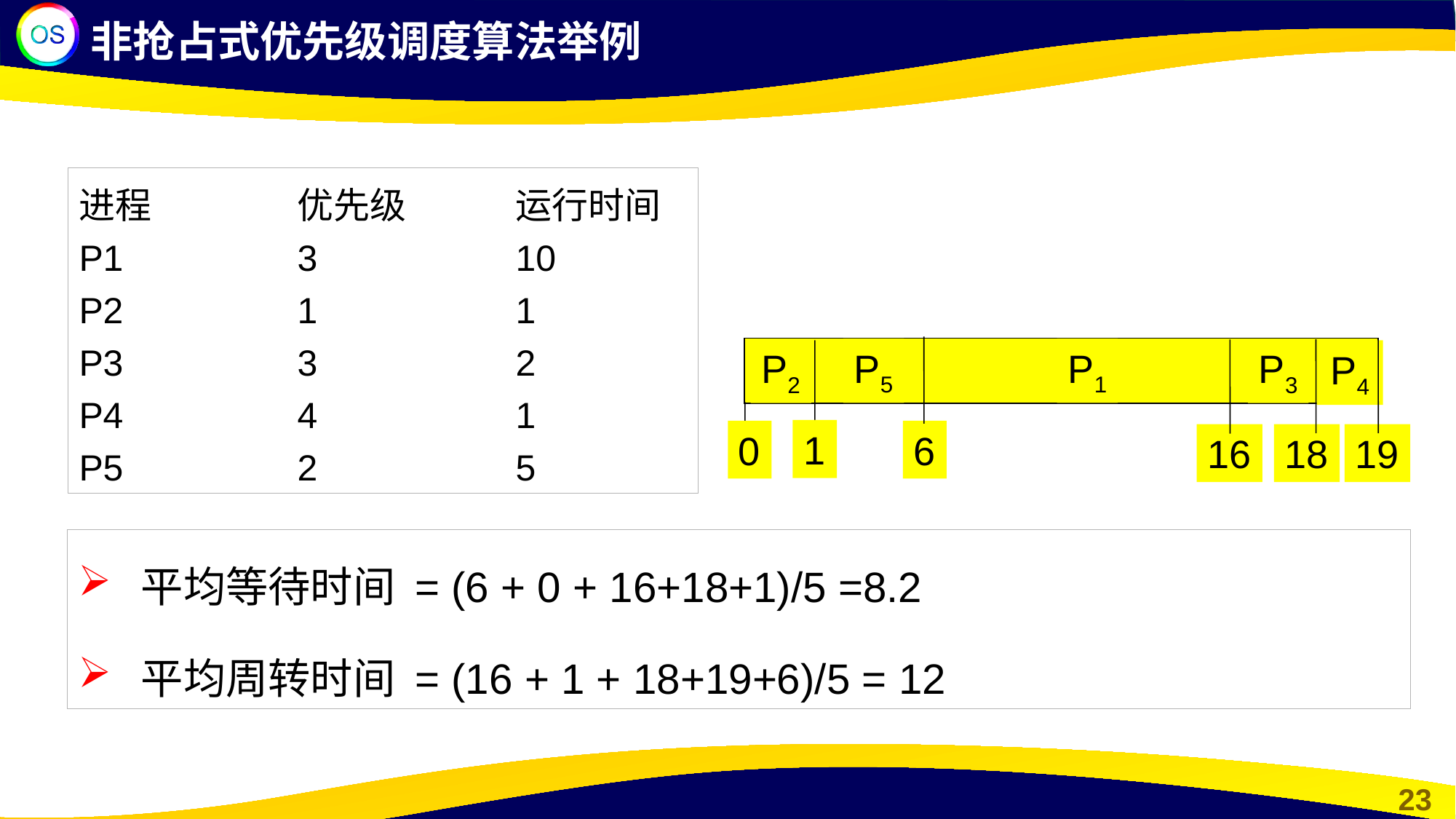

非抢占式优先级调度算法举例
进程		优先级	运行时间
P1	   	3		10
P2	    	1		1
P3	   	3		2
P4	   	4		1
P5	   	2		5

P5
P1
P2
P3
P4

1
0
6
16
18
19
  平均等待时间 = (6 + 0 + 16+18+1)/5 =8.2
  平均周转时间 = (16 + 1 + 18+19+6)/5 = 12